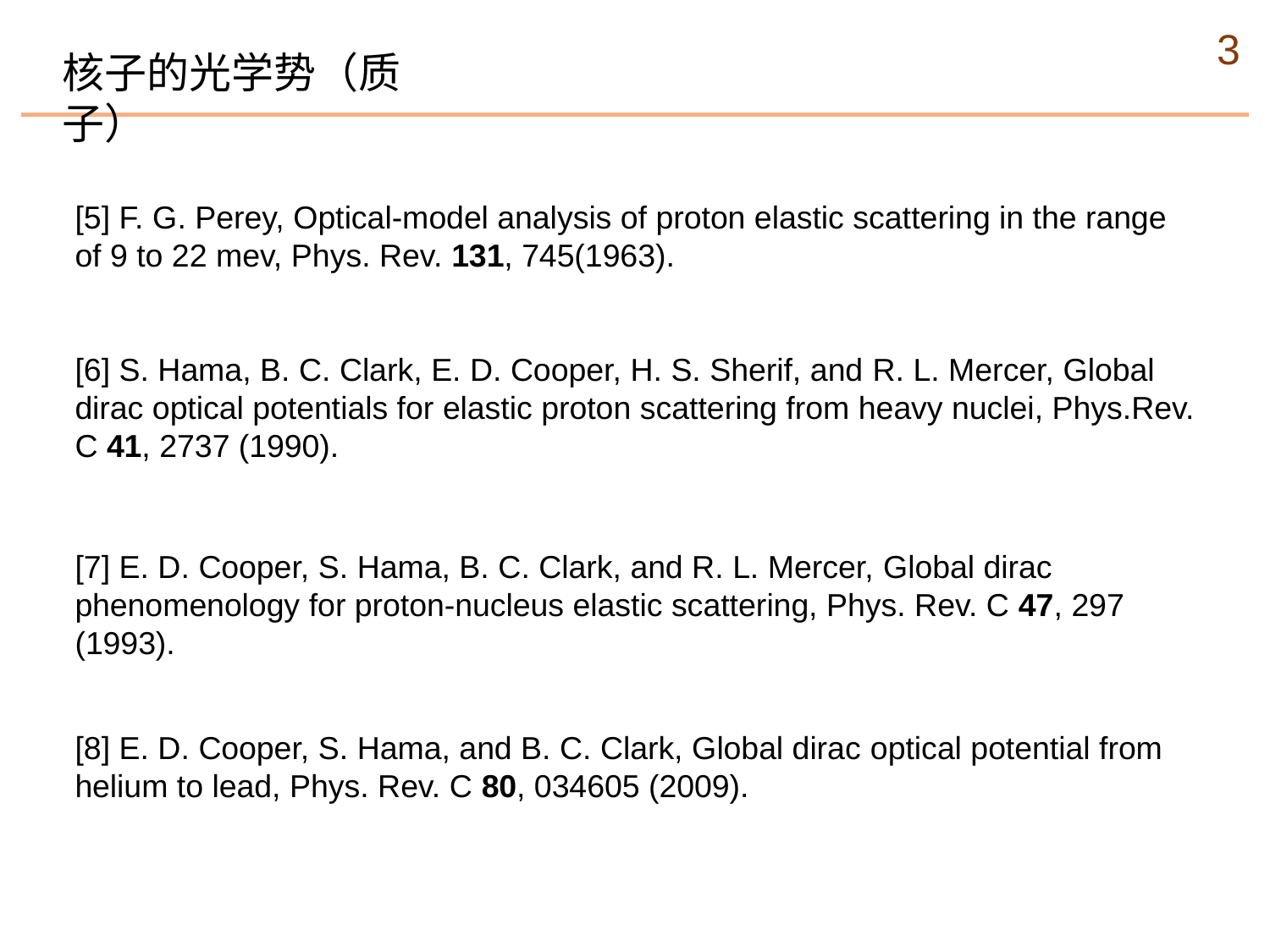

3
核子的光学势（质子）
[5] F. G. Perey, Optical-model analysis of proton elastic scattering in the range of 9 to 22 mev, Phys. Rev. 131, 745(1963).
[6] S. Hama, B. C. Clark, E. D. Cooper, H. S. Sherif, and R. L. Mercer, Global dirac optical potentials for elastic proton scattering from heavy nuclei, Phys.Rev. C 41, 2737 (1990).
[7] E. D. Cooper, S. Hama, B. C. Clark, and R. L. Mercer, Global dirac phenomenology for proton-nucleus elastic scattering, Phys. Rev. C 47, 297 (1993).
[8] E. D. Cooper, S. Hama, and B. C. Clark, Global dirac optical potential from helium to lead, Phys. Rev. C 80, 034605 (2009).